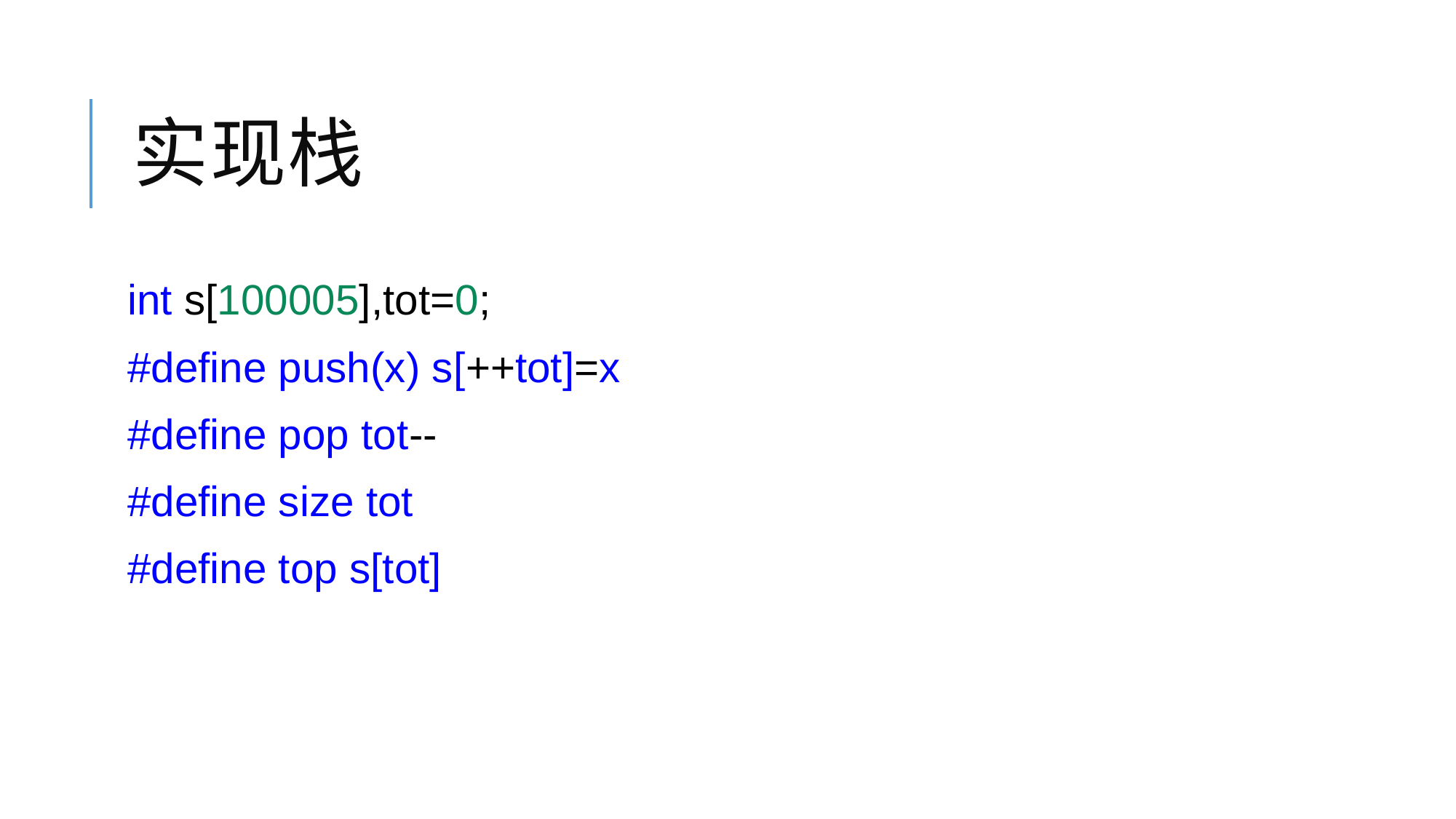

# 实现栈
int s[100005],tot=0;
#define push(x) s[++tot]=x
#define pop tot--
#define size tot
#define top s[tot]